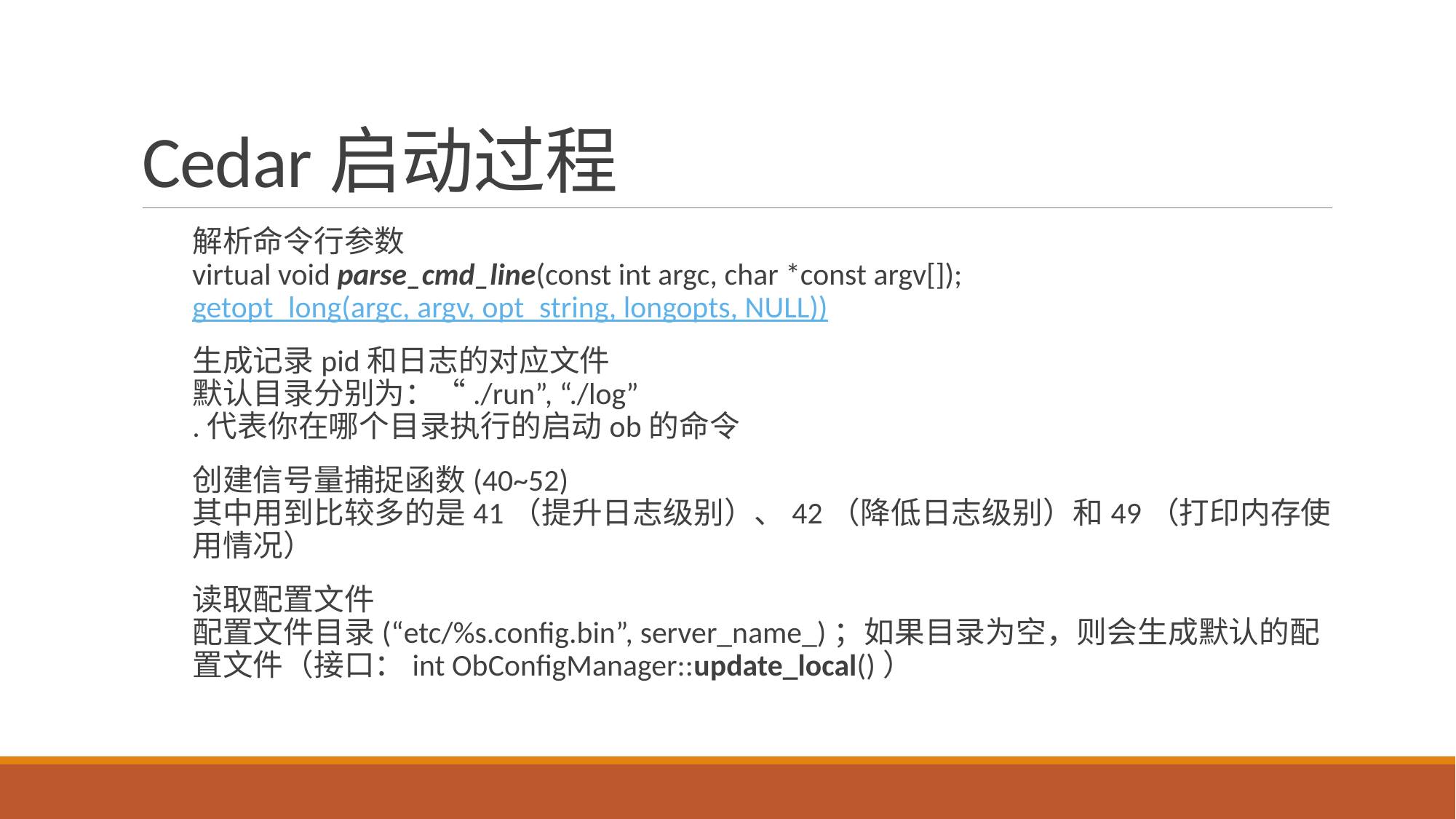

# Cedar启动过程
解析命令行参数
virtual void parse_cmd_line(const int argc, char *const argv[]);
getopt_long(argc, argv, opt_string, longopts, NULL))
生成记录pid和日志的对应文件
默认目录分别为：“./run”, “./log”
.代表你在哪个目录执行的启动ob的命令
创建信号量捕捉函数(40~52)
其中用到比较多的是41（提升日志级别）、42（降低日志级别）和49（打印内存使用情况）
读取配置文件
配置文件目录(“etc/%s.config.bin”, server_name_)；如果目录为空，则会生成默认的配置文件（接口：int ObConfigManager::update_local()）